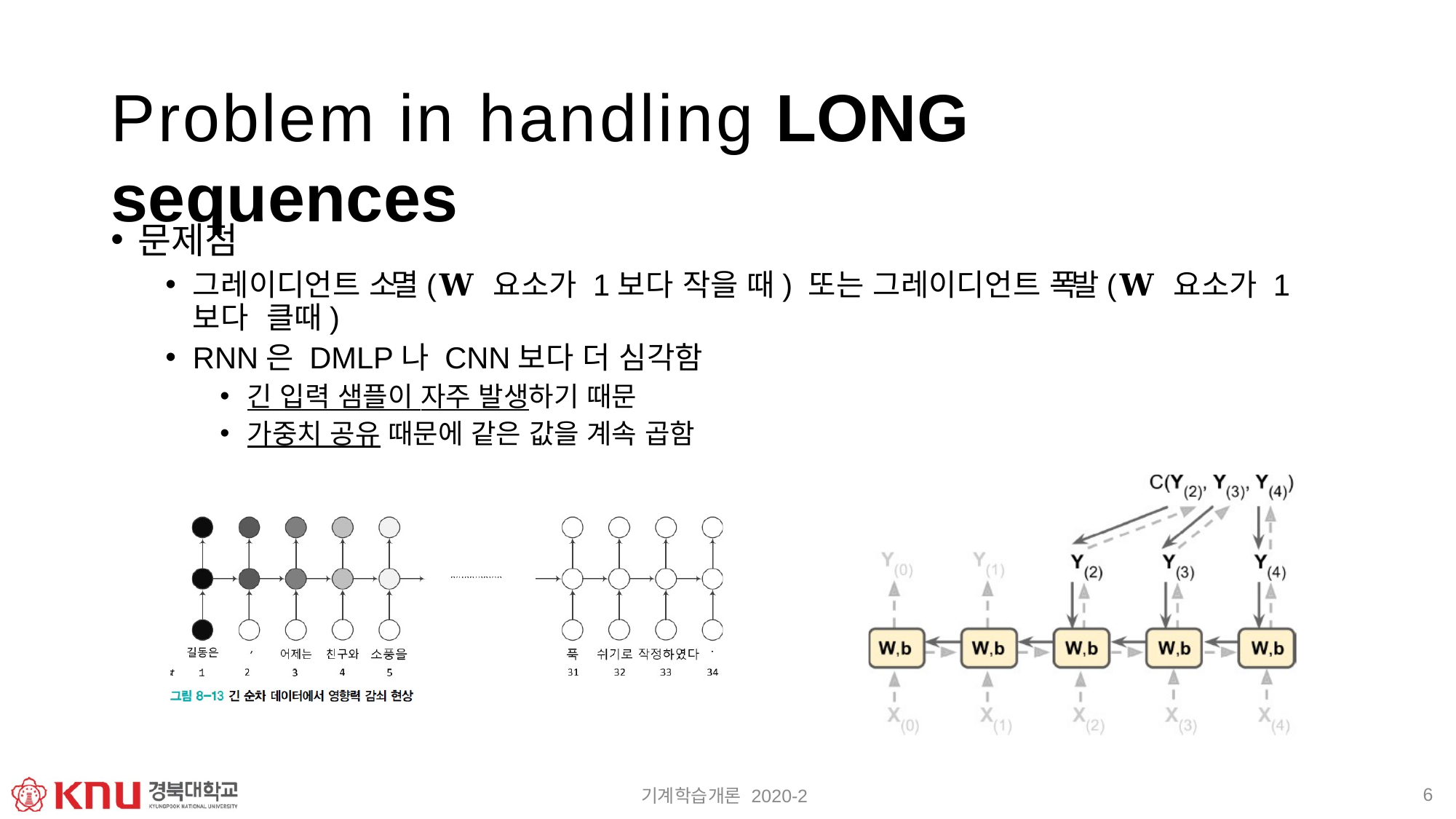

# Problem in handling LONG sequences
문제점
그레이디언트 소멸(𝐖 요소가 1보다 작을 때) 또는 그레이디언트 폭발(𝐖 요소가 1보다  클때)
RNN은 DMLP나 CNN보다 더 심각함
긴 입력 샘플이 자주 발생하기 때문
가중치 공유 때문에 같은 값을 계속 곱함

6
기계학습개론 2020-2